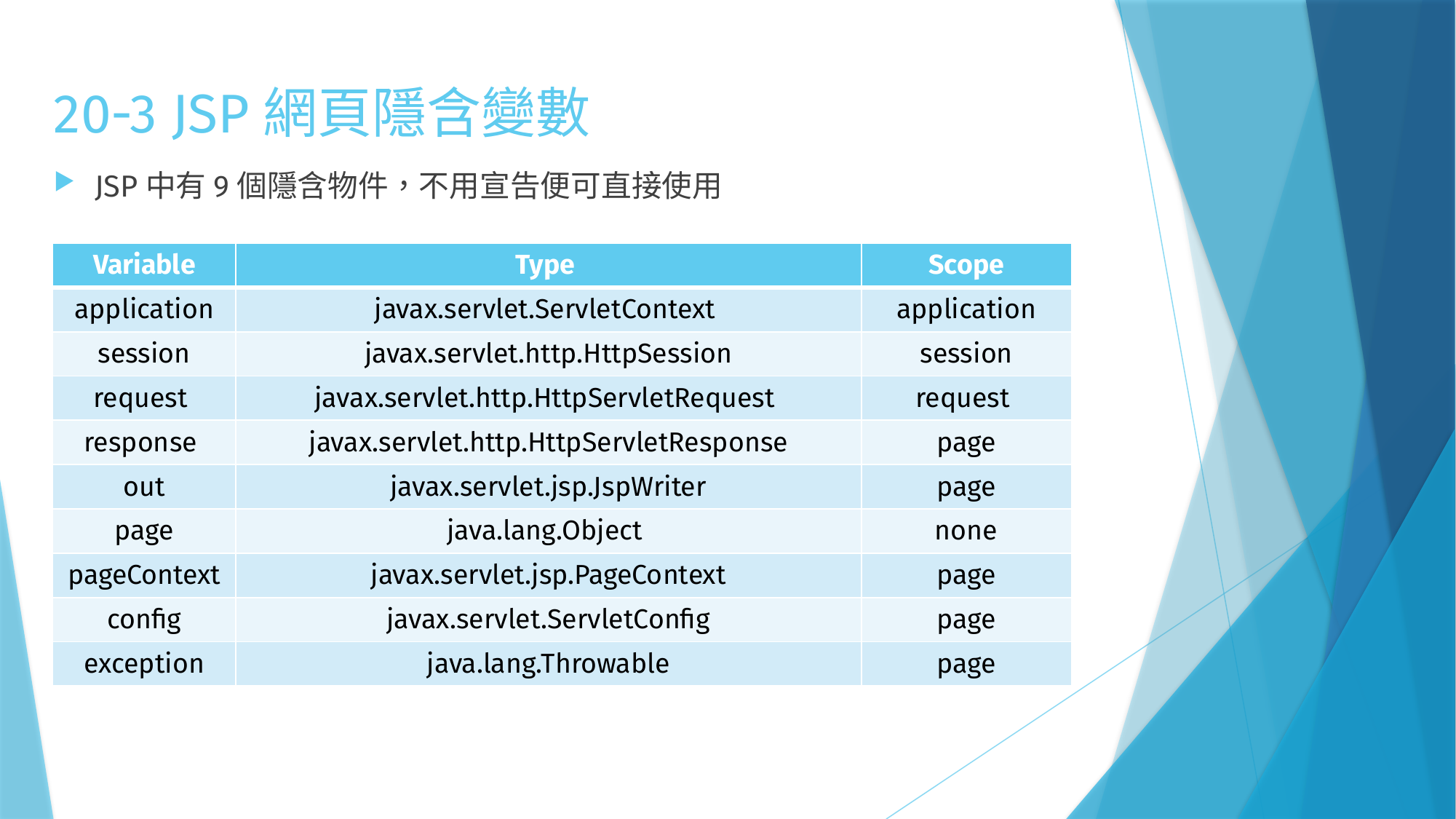

# 20-3 JSP網頁隱含變數
JSP中有9個隱含物件，不用宣告便可直接使用

| Variable | Type | Scope |
| --- | --- | --- |
| application | javax.servlet.ServletContext | application |
| session | javax.servlet.http.HttpSession | session |
| request | javax.servlet.http.HttpServletRequest | request |
| response | javax.servlet.http.HttpServletResponse | page |
| out | javax.servlet.jsp.JspWriter | page |
| page | java.lang.Object | none |
| pageContext | javax.servlet.jsp.PageContext | page |
| config | javax.servlet.ServletConfig | page |
| exception | java.lang.Throwable | page |